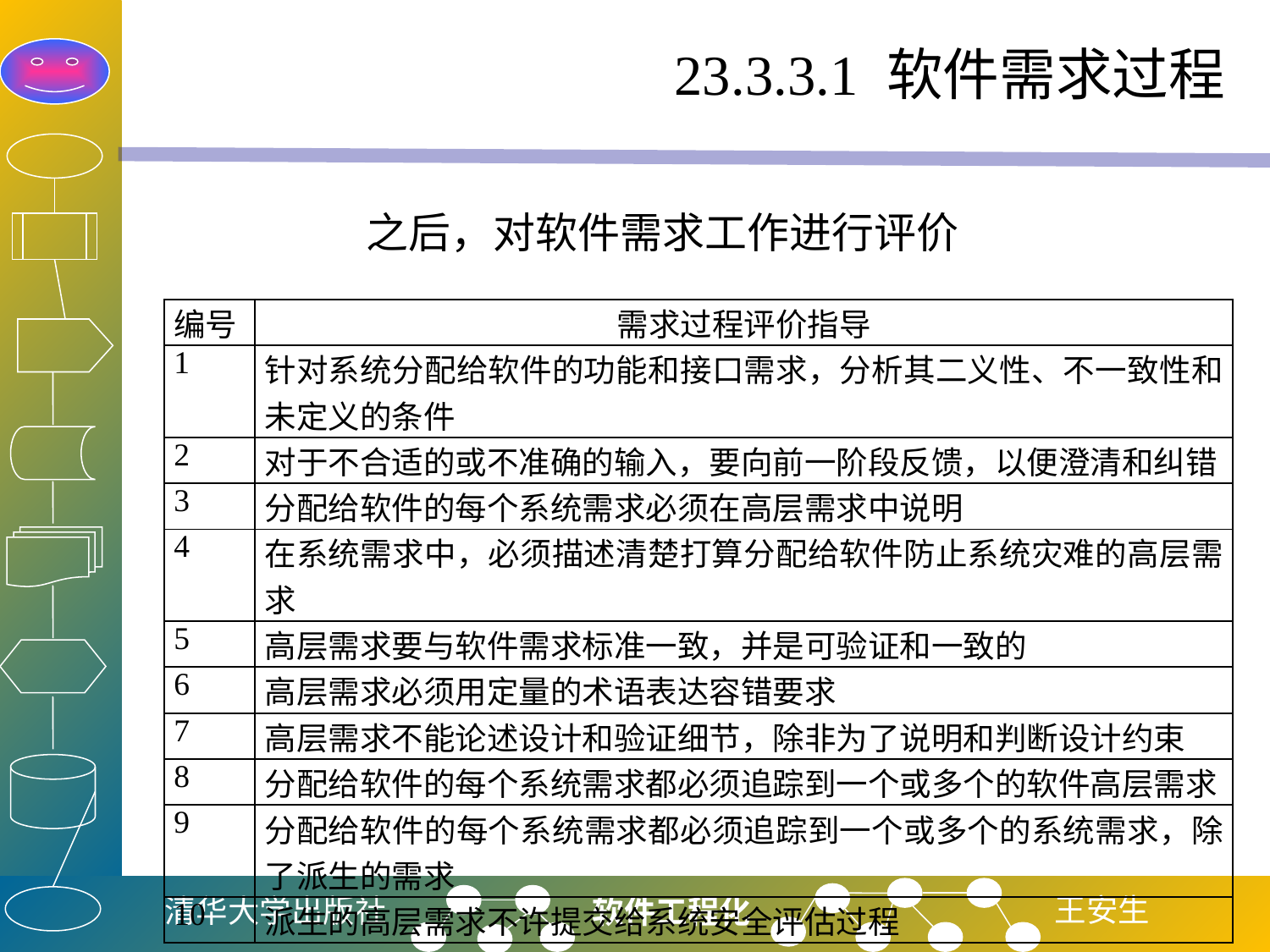

# 23.3.3.1 软件需求过程
之后，对软件需求工作进行评价
| 编号 | 需求过程评价指导 |
| --- | --- |
| 1 | 针对系统分配给软件的功能和接口需求，分析其二义性、不一致性和未定义的条件 |
| 2 | 对于不合适的或不准确的输入，要向前一阶段反馈，以便澄清和纠错 |
| 3 | 分配给软件的每个系统需求必须在高层需求中说明 |
| 4 | 在系统需求中，必须描述清楚打算分配给软件防止系统灾难的高层需求 |
| 5 | 高层需求要与软件需求标准一致，并是可验证和一致的 |
| 6 | 高层需求必须用定量的术语表达容错要求 |
| 7 | 高层需求不能论述设计和验证细节，除非为了说明和判断设计约束 |
| 8 | 分配给软件的每个系统需求都必须追踪到一个或多个的软件高层需求 |
| 9 | 分配给软件的每个系统需求都必须追踪到一个或多个的系统需求，除了派生的需求 |
| 10 | 派生的高层需求不许提交给系统安全评估过程 |